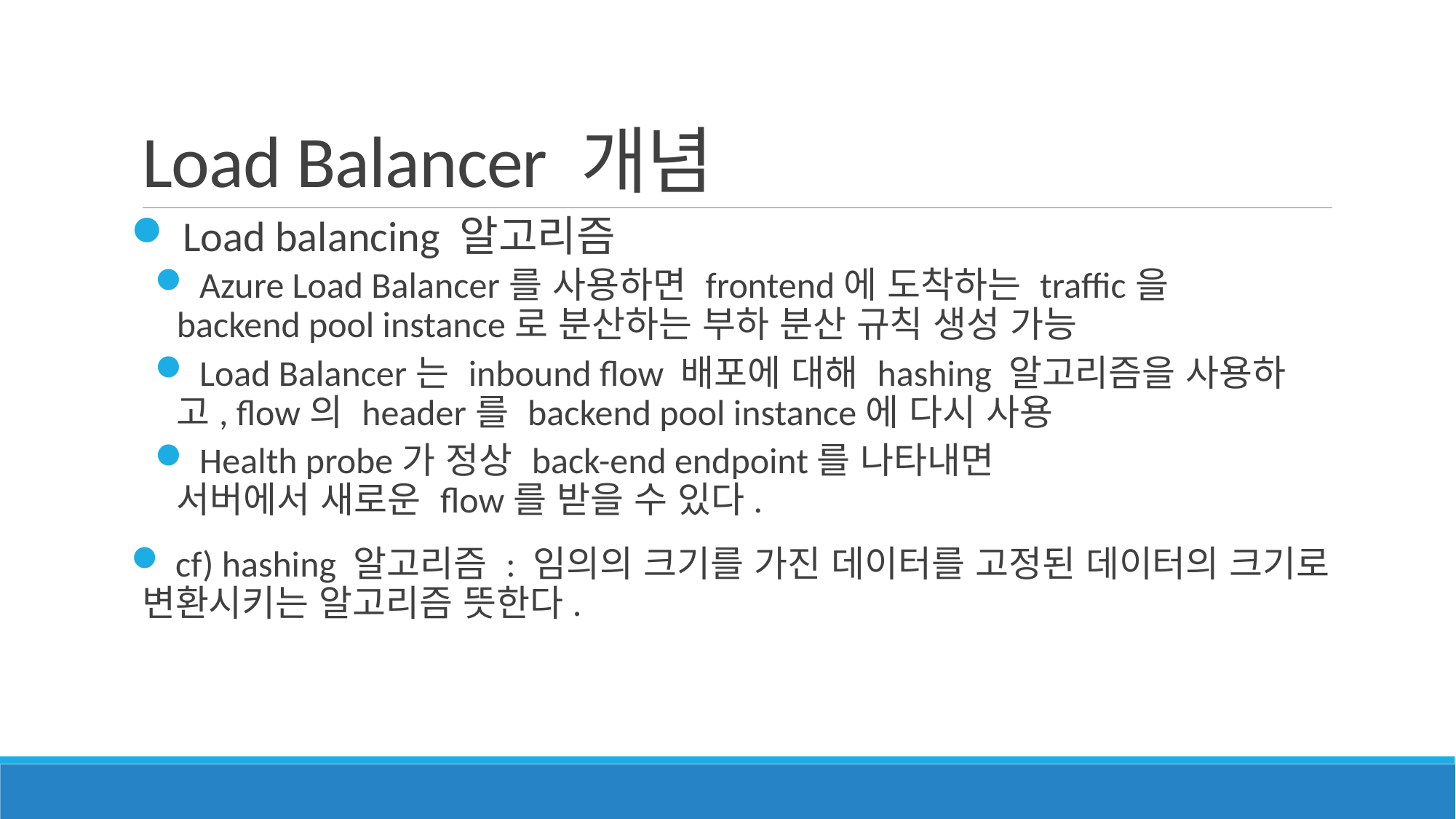

# Load Balancer 개념
 Load balancing 알고리즘
 Azure Load Balancer를 사용하면 frontend에 도착하는 traffic을
backend pool instance로 분산하는 부하 분산 규칙 생성 가능
 Load Balancer는 inbound flow 배포에 대해 hashing 알고리즘을 사용하고, flow의 header를 backend pool instance에 다시 사용
 Health probe가 정상 back-end endpoint를 나타내면
서버에서 새로운 flow를 받을 수 있다.
 cf) hashing 알고리즘 : 임의의 크기를 가진 데이터를 고정된 데이터의 크기로 변환시키는 알고리즘 뜻한다.